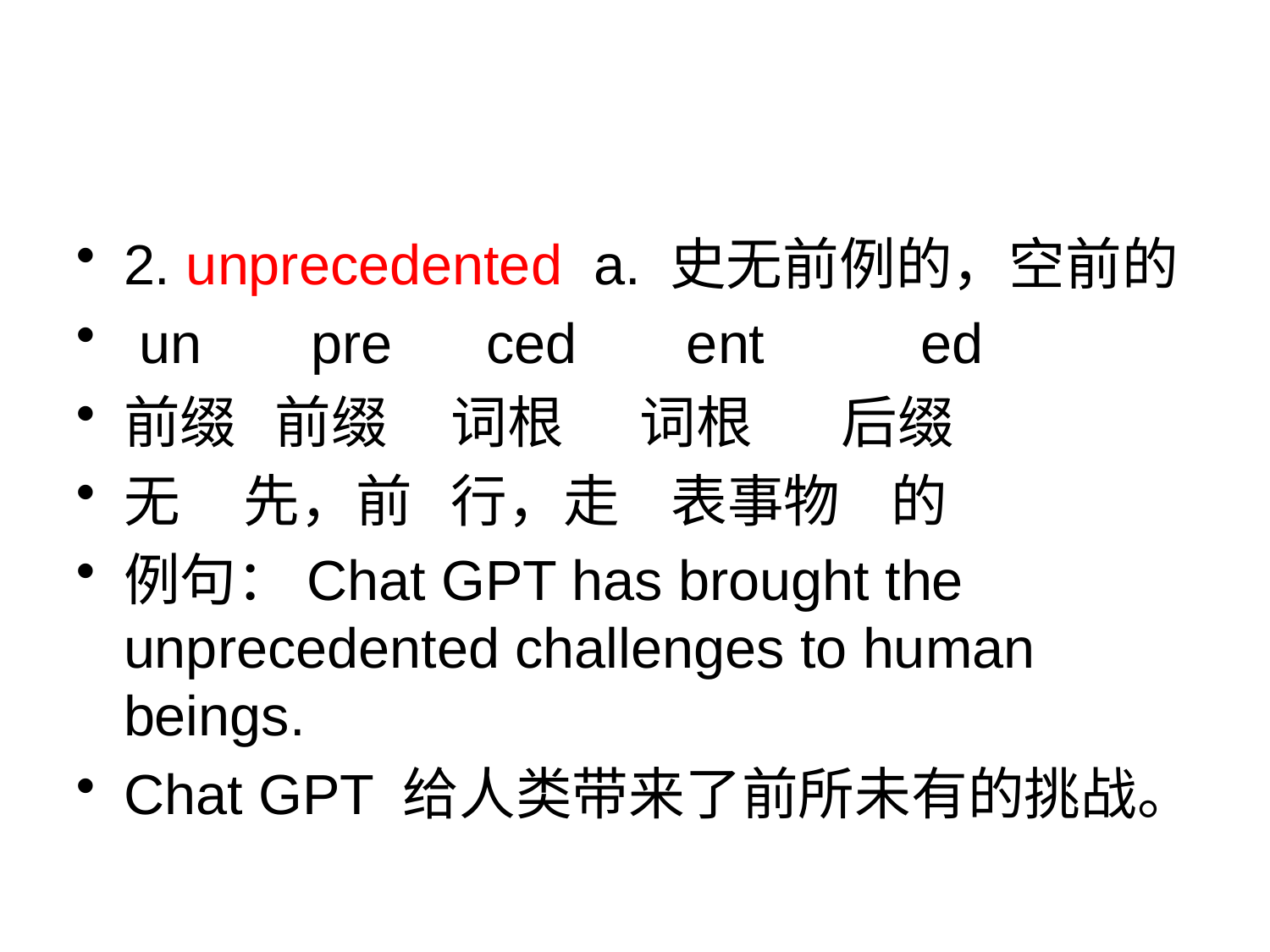

#
2. unprecedented  a. 史无前例的，空前的
 un       pre      ced       ent          ed
前缀   前缀     词根      词根       后缀
无     先，前   行，走    表事物    的
例句：Chat GPT has brought the unprecedented challenges to human beings.
Chat GPT 给人类带来了前所未有的挑战。